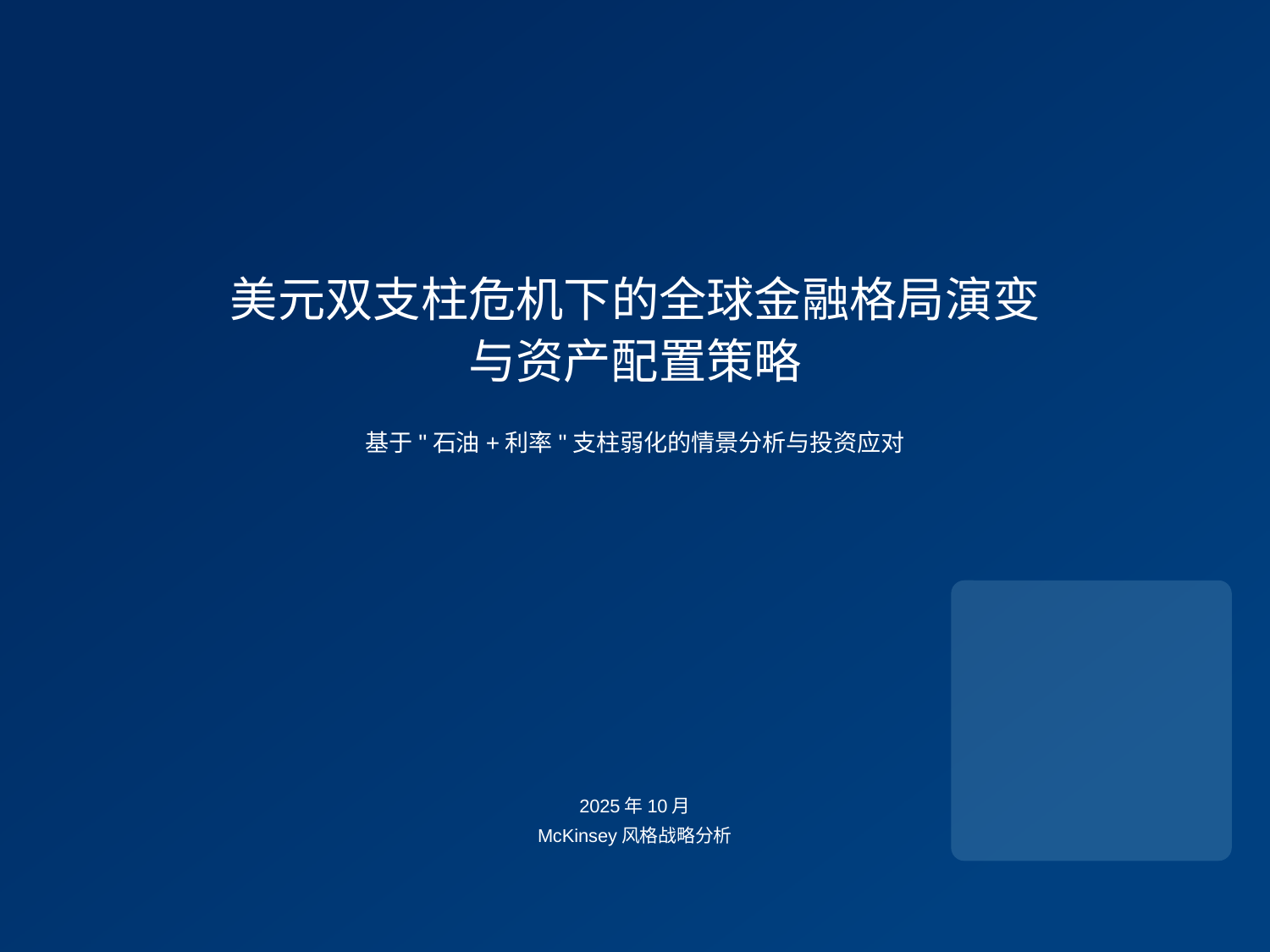

美元双支柱危机下的全球金融格局演变
与资产配置策略
基于"石油+利率"支柱弱化的情景分析与投资应对

2025年10月
McKinsey风格战略分析